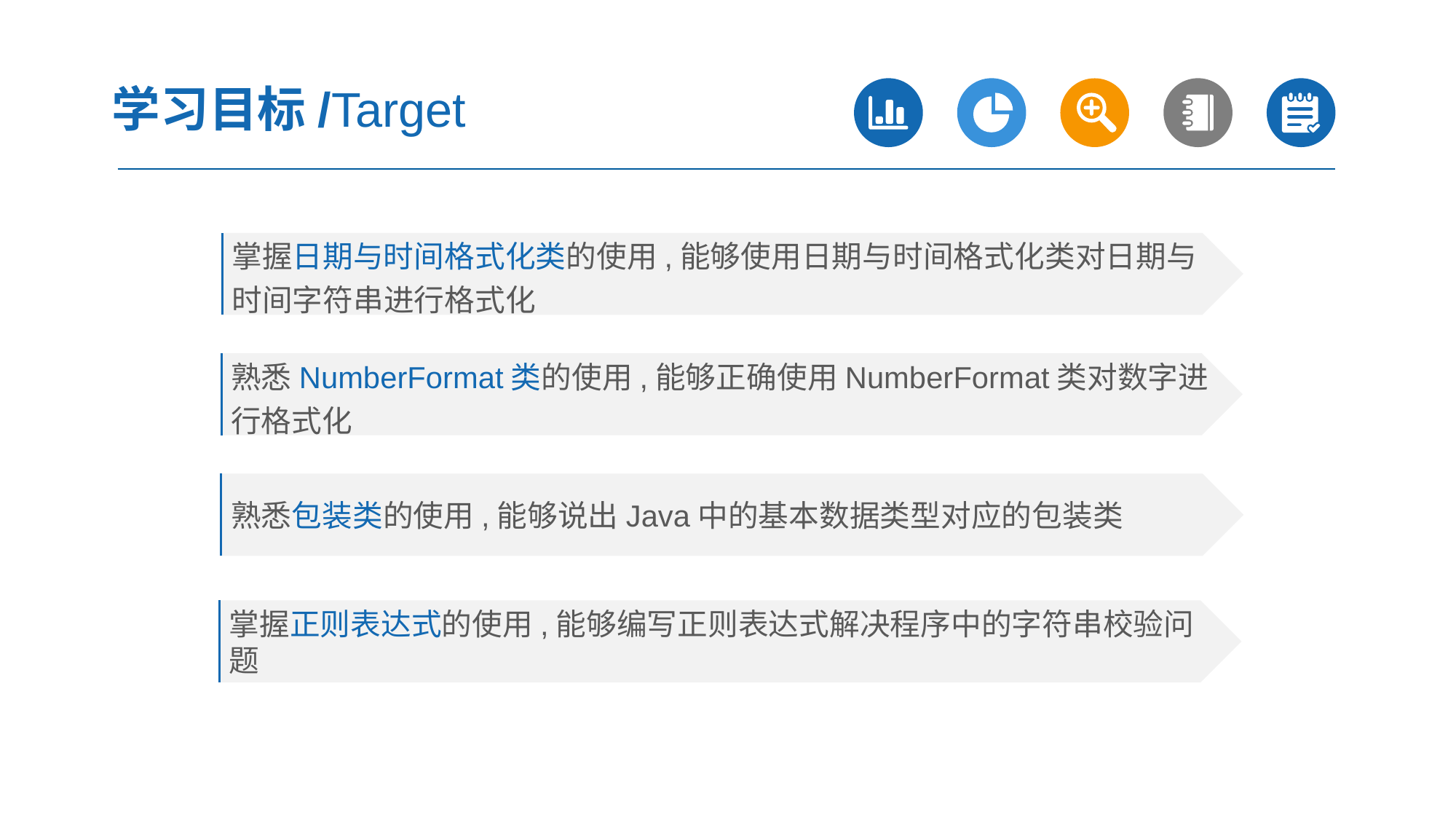

学习目标/Target
掌握日期与时间格式化类的使用,能够使用日期与时间格式化类对日期与时间字符串进行格式化

熟悉NumberFormat类的使用,能够正确使用NumberFormat类对数字进行格式化

熟悉包装类的使用,能够说出Java中的基本数据类型对应的包装类

掌握正则表达式的使用,能够编写正则表达式解决程序中的字符串校验问题